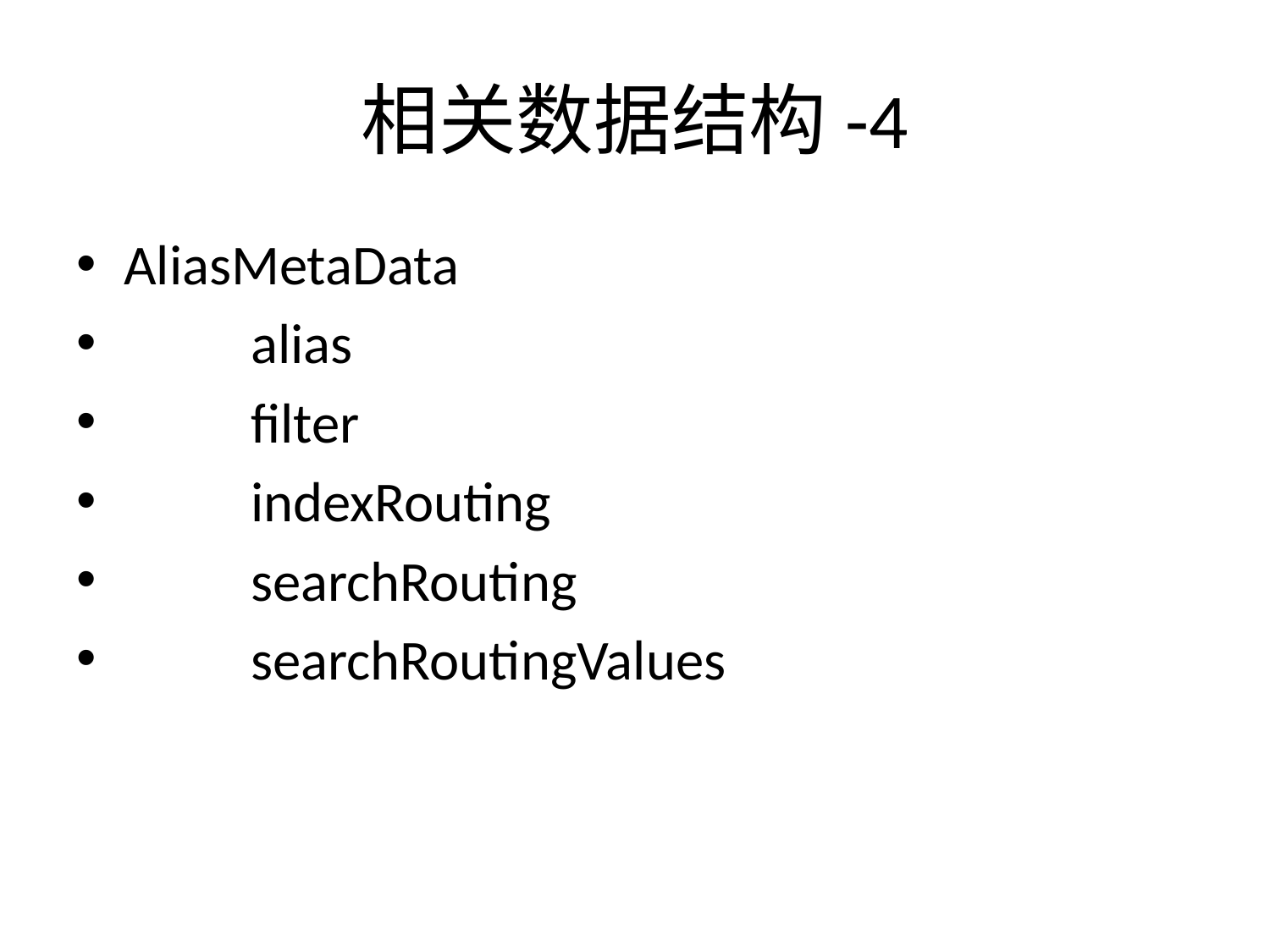

# 相关数据结构-4
AliasMetaData
	alias
	filter
	indexRouting
	searchRouting
	searchRoutingValues